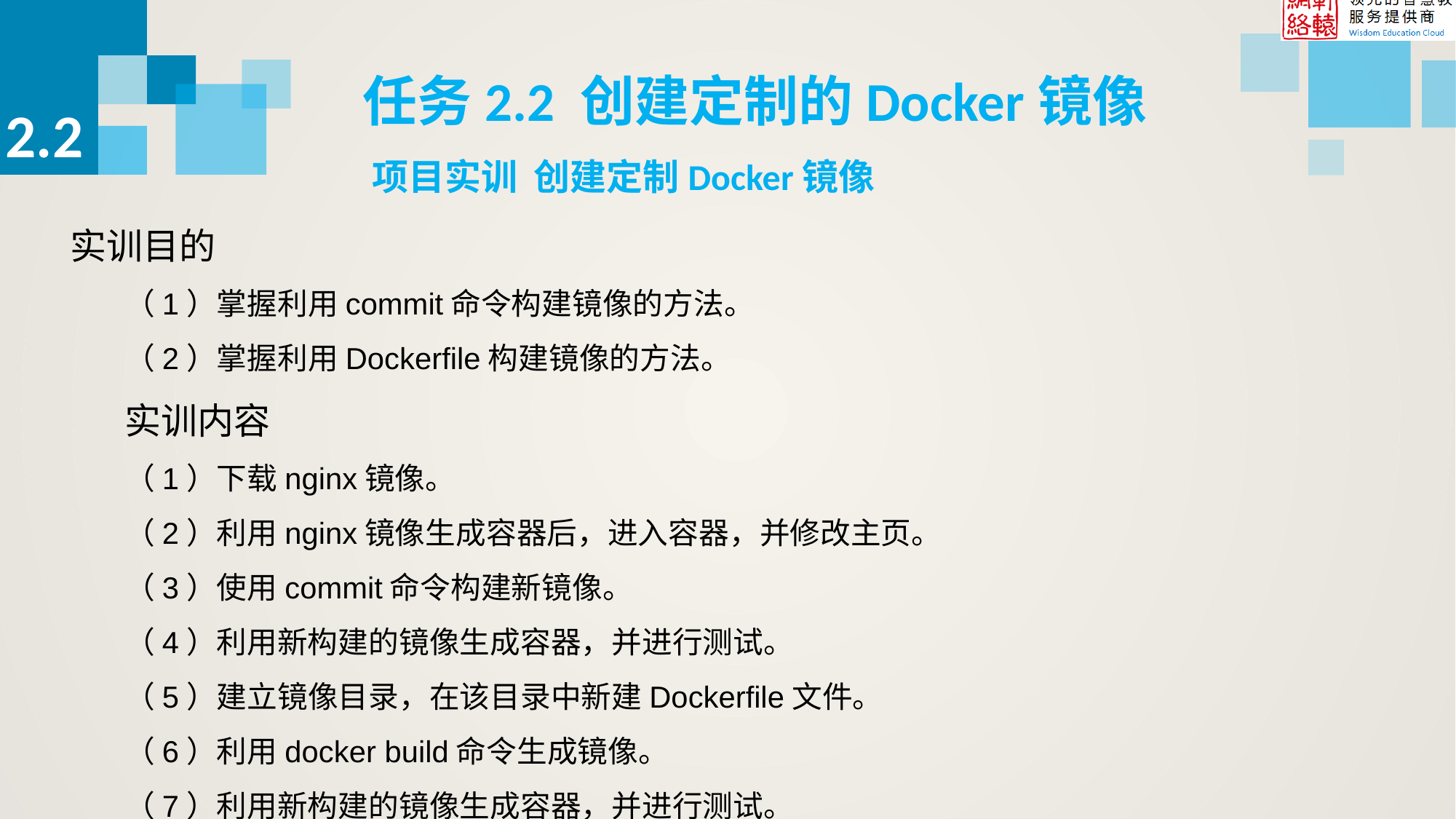

任务2.2 创建定制的Docker镜像
2.2
项目实训  创建定制Docker镜像
实训目的
（1）掌握利用commit命令构建镜像的方法。
（2）掌握利用Dockerfile构建镜像的方法。
实训内容
（1）下载nginx镜像。
（2）利用nginx镜像生成容器后，进入容器，并修改主页。
（3）使用commit命令构建新镜像。
（4）利用新构建的镜像生成容器，并进行测试。
（5）建立镜像目录，在该目录中新建Dockerfile文件。
（6）利用docker build命令生成镜像。
（7）利用新构建的镜像生成容器，并进行测试。